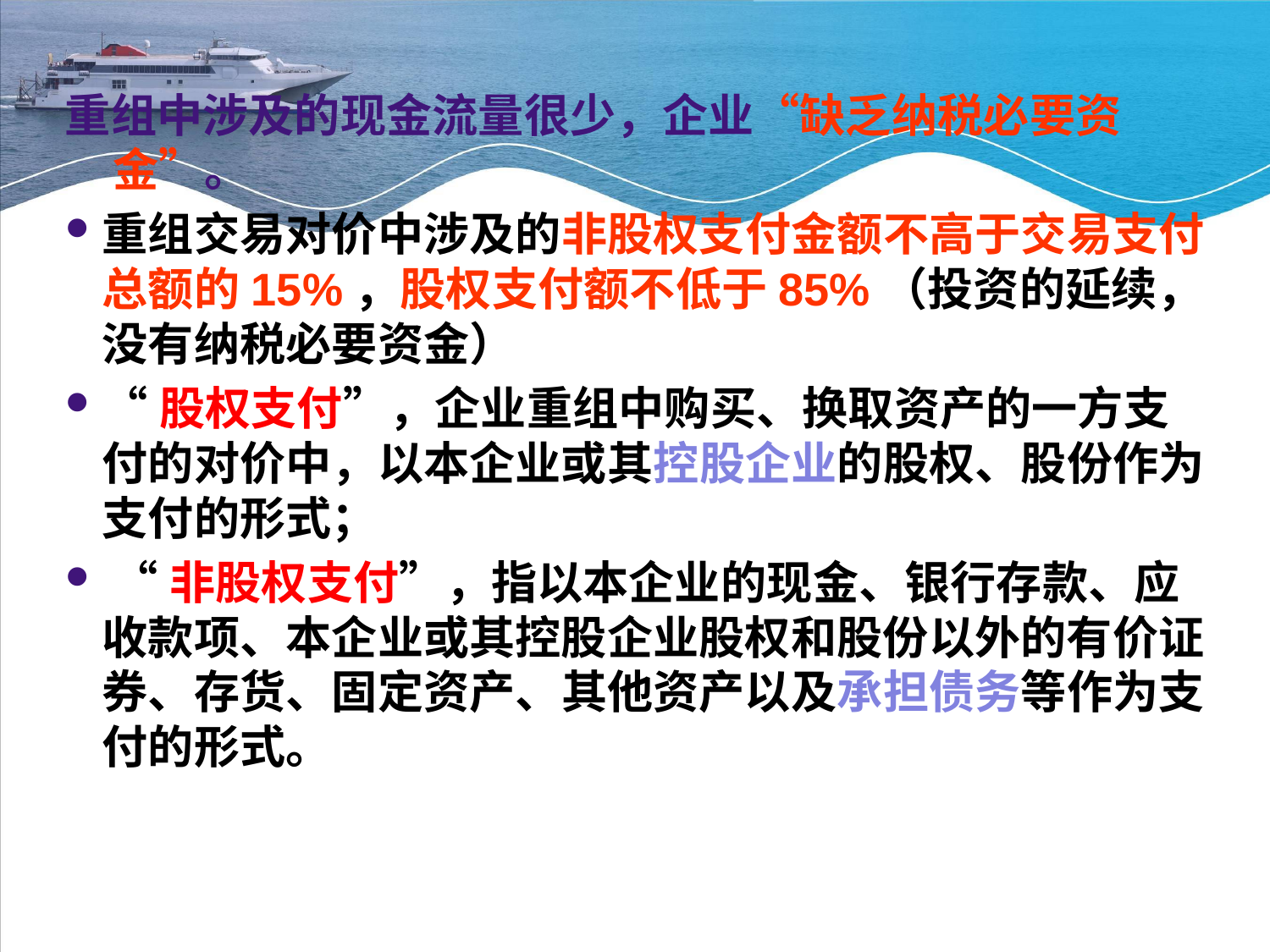

#
重组中涉及的现金流量很少，企业“缺乏纳税必要资金”。
重组交易对价中涉及的非股权支付金额不高于交易支付总额的15%，股权支付额不低于85%（投资的延续，没有纳税必要资金）
“股权支付”，企业重组中购买、换取资产的一方支付的对价中，以本企业或其控股企业的股权、股份作为支付的形式；
 “非股权支付”，指以本企业的现金、银行存款、应收款项、本企业或其控股企业股权和股份以外的有价证券、存货、固定资产、其他资产以及承担债务等作为支付的形式。